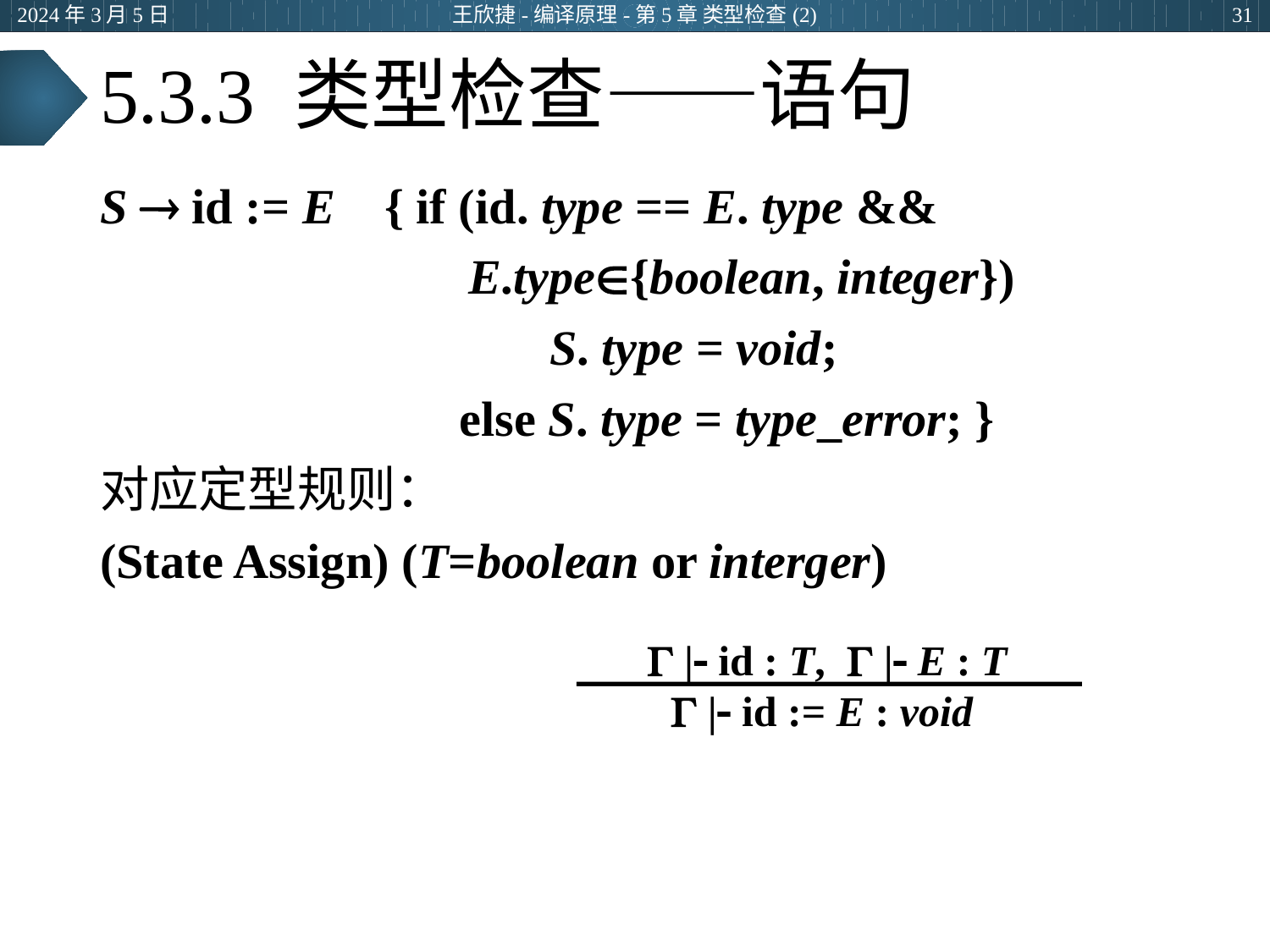

2024年3月5日
王欣捷-编译原理-第5章 类型检查(2)
31
# 5.3.3 类型检查——语句
S → id := E    { if (id. type == E. type &&
                              E.type∈{boolean, integer})
				   S. type = void;
			      else S. type = type_error; }
对应定型规则：
(State Assign) (T=boolean or interger)
 Γ |− id : T,  Γ |− E : T
Γ |− id := E : void